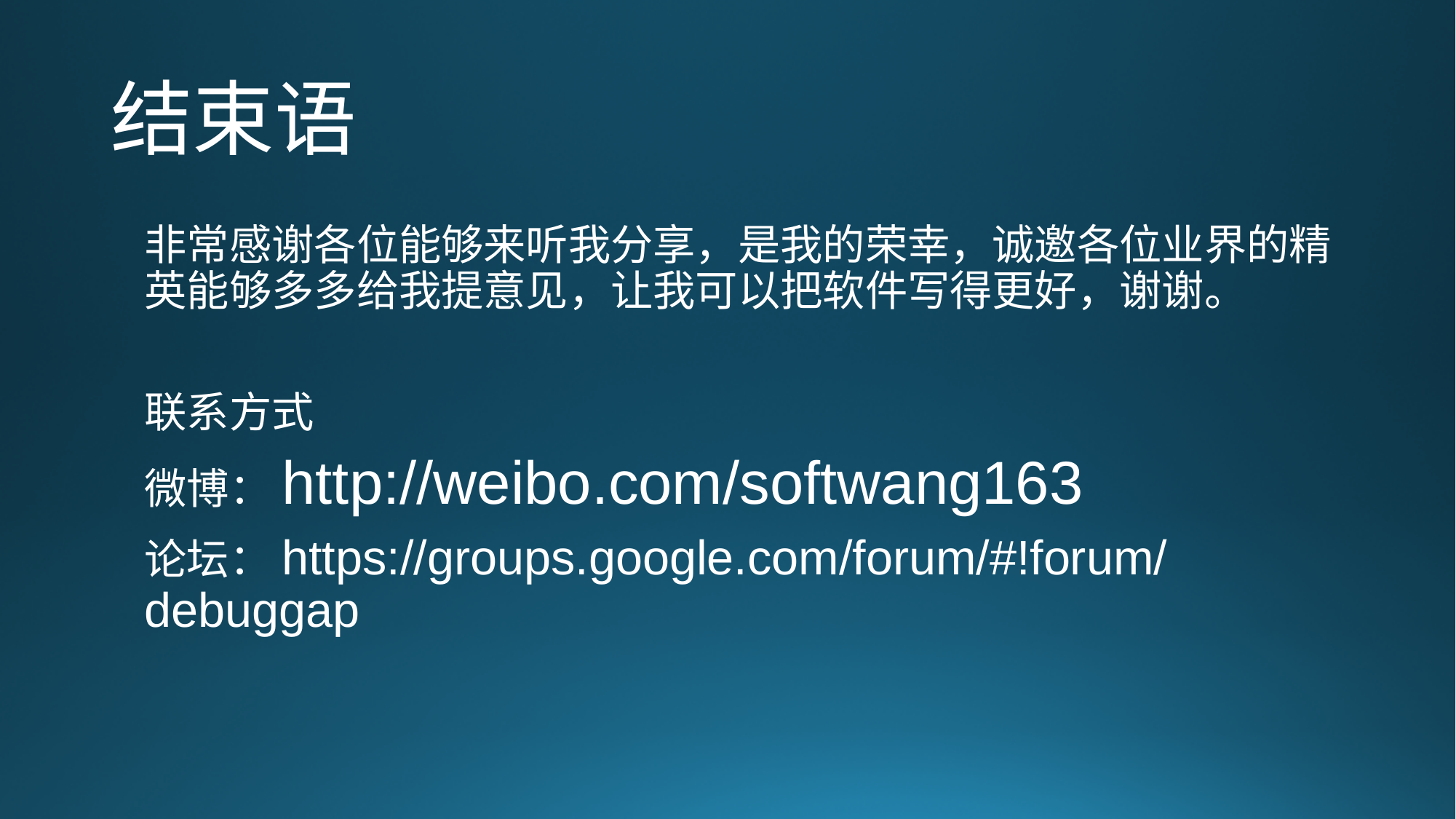

# 结束语
非常感谢各位能够来听我分享，是我的荣幸，诚邀各位业界的精英能够多多给我提意见，让我可以把软件写得更好，谢谢。

联系方式
微博：http://weibo.com/softwang163
论坛：https://groups.google.com/forum/#!forum/debuggap